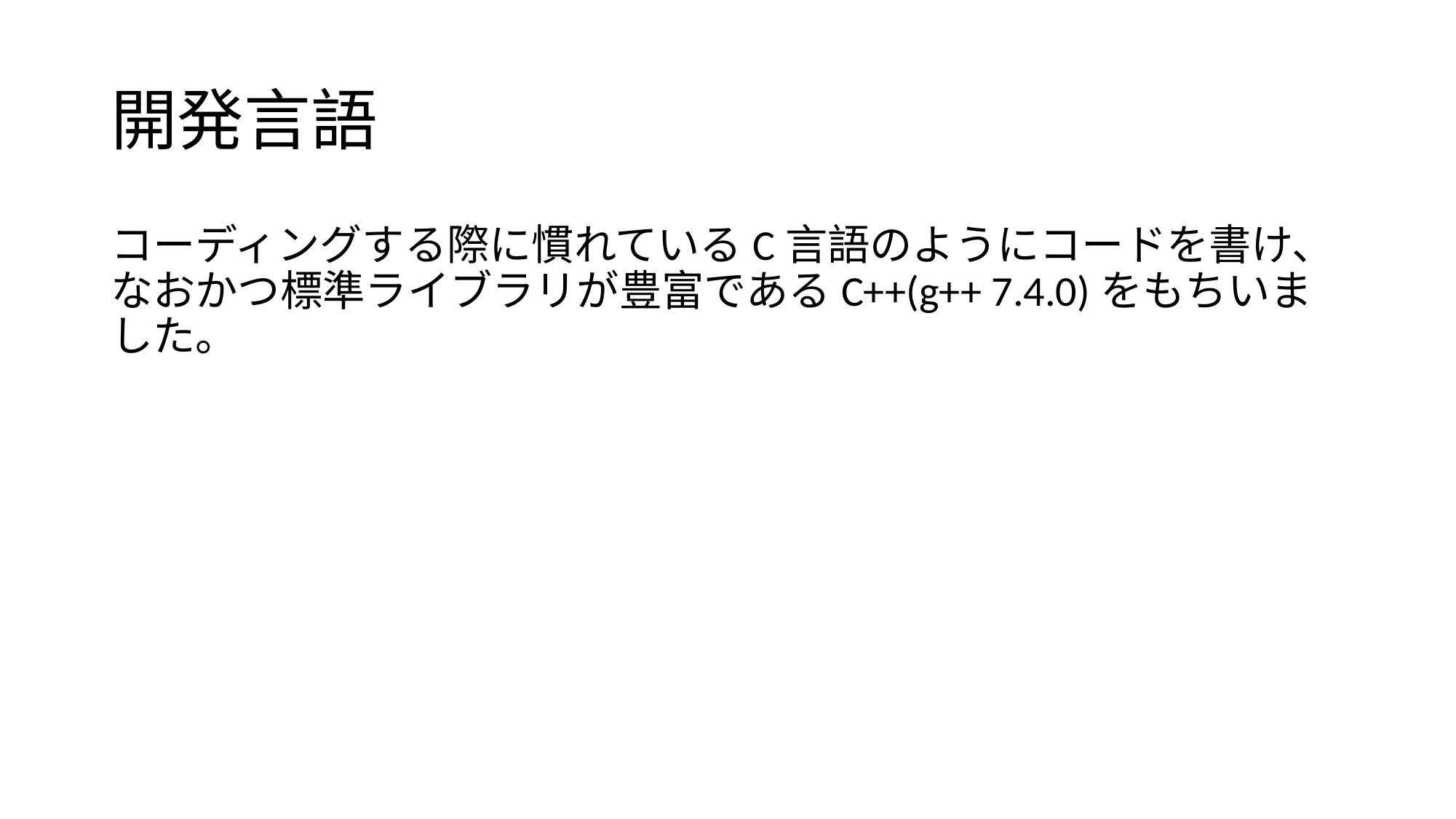

開発言語
コーディングする際に慣れているC言語のようにコードを書け、なおかつ標準ライブラリが豊富であるC++(g++ 7.4.0)をもちいました。